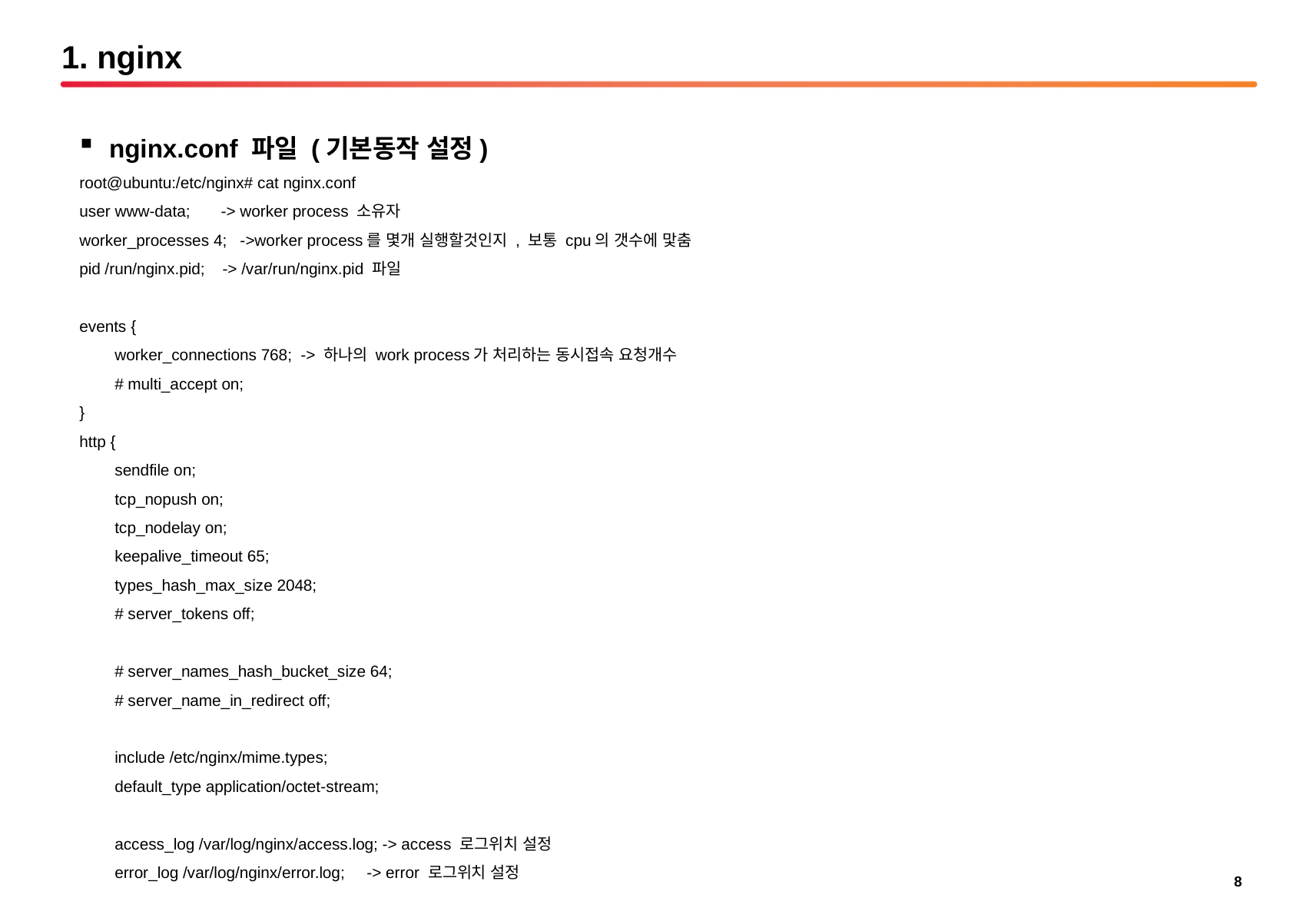

# 1. nginx
 nginx.conf 파일 (기본동작 설정)
root@ubuntu:/etc/nginx# cat nginx.conf
user www-data;       -> worker process 소유자
worker_processes 4;   ->worker process를 몇개 실행할것인지 , 보통 cpu의 갯수에 맟춤
pid /run/nginx.pid;    -> /var/run/nginx.pid 파일

events {
        worker_connections 768;  -> 하나의 work process가 처리하는 동시접속 요청개수
        # multi_accept on;
}
http {
        sendfile on;
        tcp_nopush on;
        tcp_nodelay on;
        keepalive_timeout 65;
        types_hash_max_size 2048;
        # server_tokens off;

        # server_names_hash_bucket_size 64;
        # server_name_in_redirect off;

        include /etc/nginx/mime.types;
        default_type application/octet-stream;

        access_log /var/log/nginx/access.log; -> access 로그위치 설정
        error_log /var/log/nginx/error.log;     -> error 로그위치 설정

        gzip on;                                         -> gzip compression 설정
        gzip_disable "msie6";

        # gzip_vary on;
        # gzip_proxied any;
        # gzip_comp_level 6;                           -> gzip compression 설정
        # gzip_buffers 16 8k;
        # gzip_http_version 1.1;
        # gzip_types text/plain text/css application/json application/x-javascript text/xml application/xml application/xml+rss text/javascript;

        include /etc/nginx/conf.d/*.conf;       -> 하위 config 파일 서정
        include /etc/nginx/sites-enabled/*;     -> 하위
}